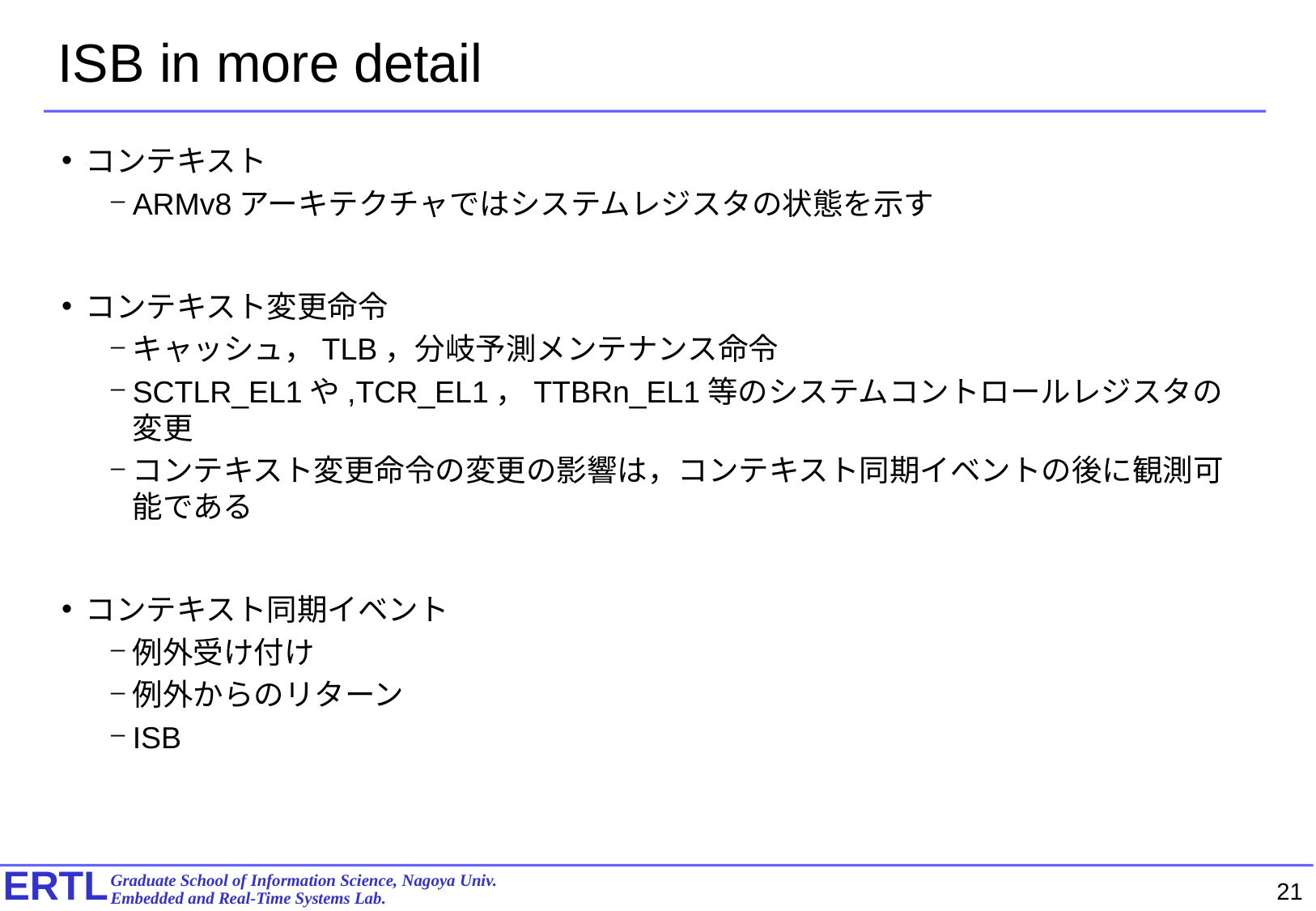

# ISB in more detail
コンテキスト
ARMv8アーキテクチャではシステムレジスタの状態を示す

コンテキスト変更命令
キャッシュ，TLB，分岐予測メンテナンス命令
SCTLR_EL1や,TCR_EL1，TTBRn_EL1等のシステムコントロールレジスタの変更
コンテキスト変更命令の変更の影響は，コンテキスト同期イベントの後に観測可能である

コンテキスト同期イベント
例外受け付け
例外からのリターン
ISB

21